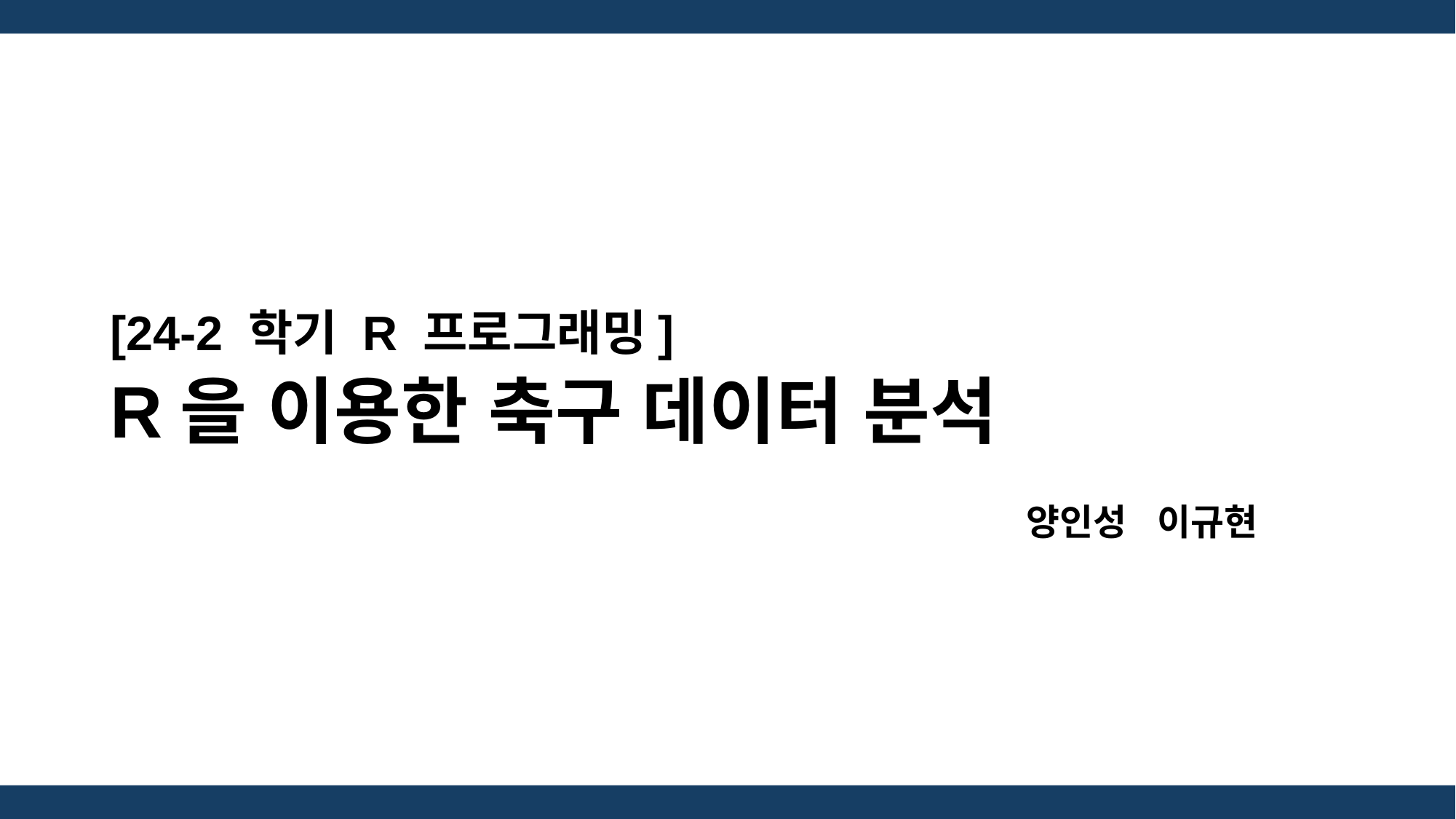

[24-2 학기 R 프로그래밍]
R을 이용한 축구 데이터 분석
    양인성   이규현